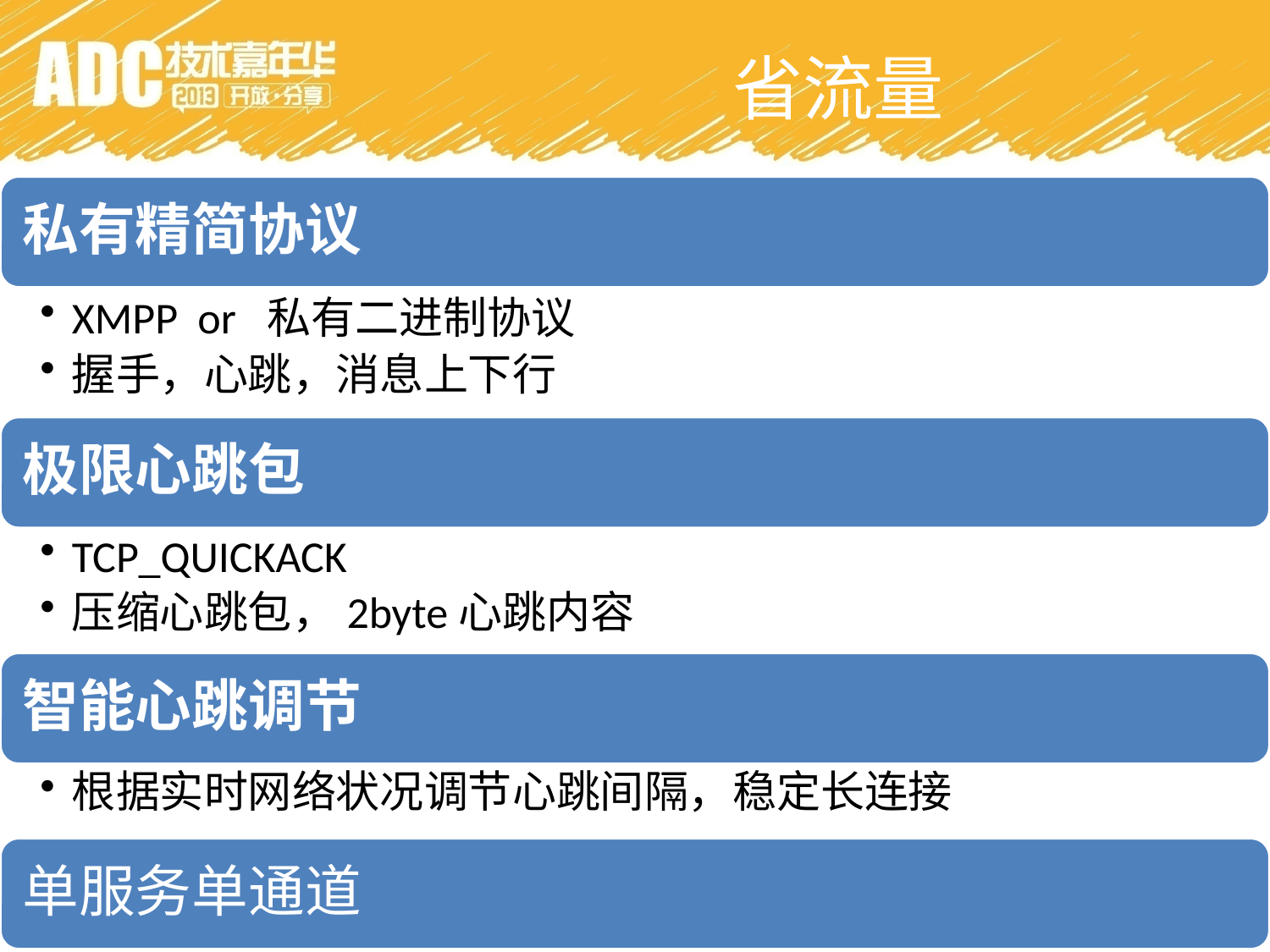

省流量
私有精简协议
XMPP  or  私有二进制协议
握手，心跳，消息上下行
极限心跳包
TCP_QUICKACK
压缩心跳包，2byte心跳内容
智能心跳调节
根据实时网络状况调节心跳间隔，稳定长连接
单服务单通道